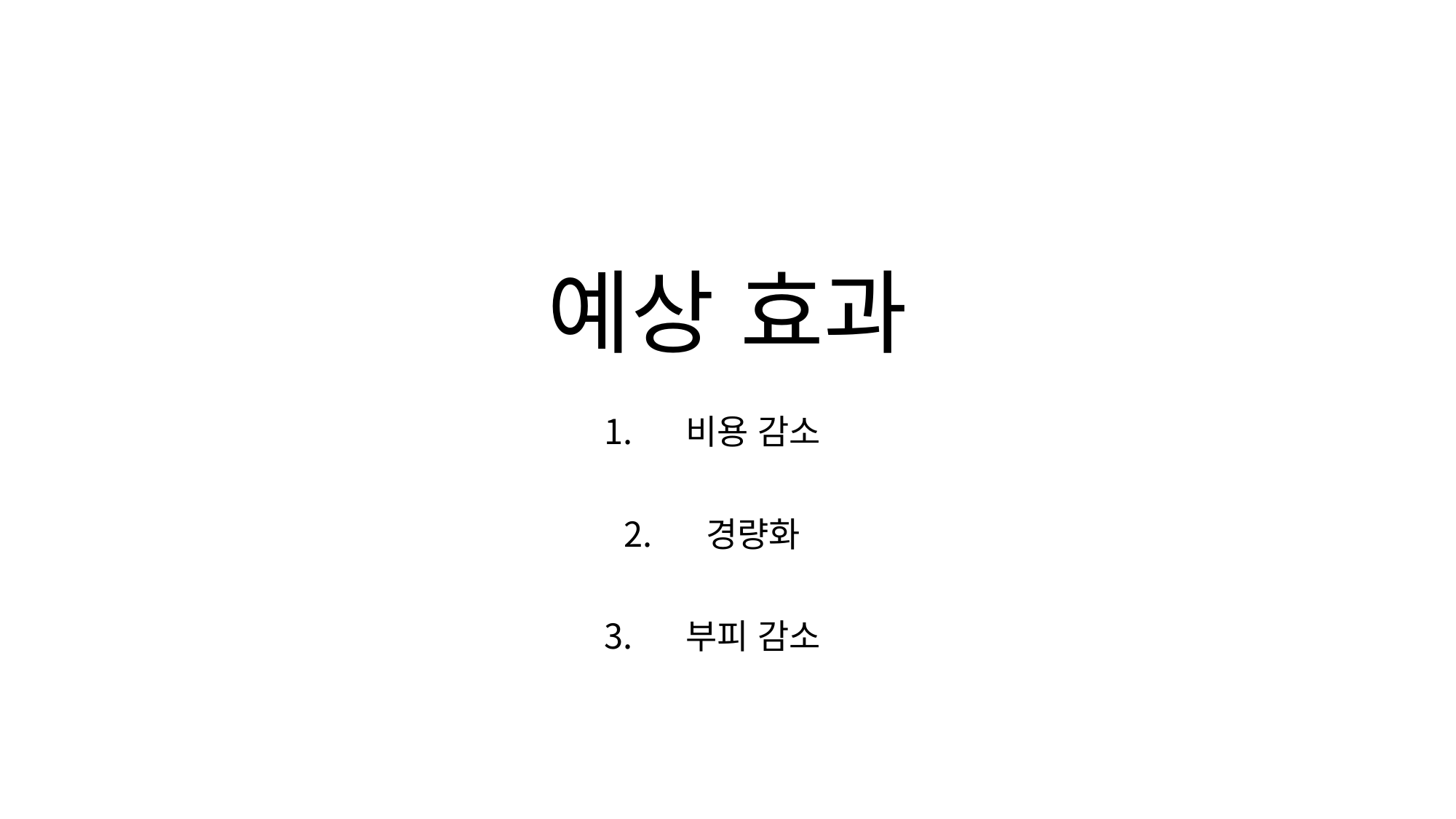

# 예상 효과
비용 감소

경량화

부피 감소